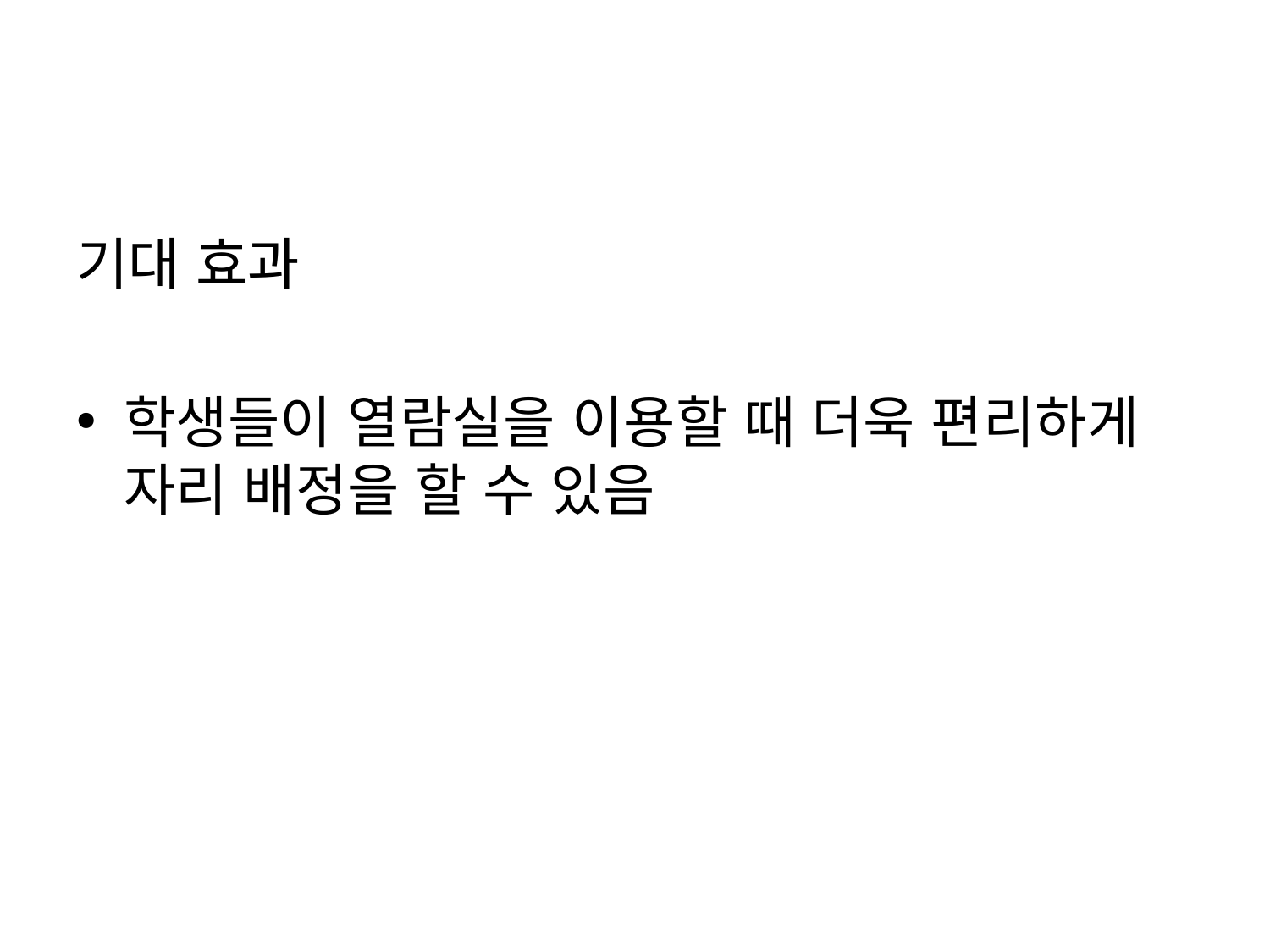

#
기대 효과

학생들이 열람실을 이용할 때 더욱 편리하게 자리 배정을 할 수 있음